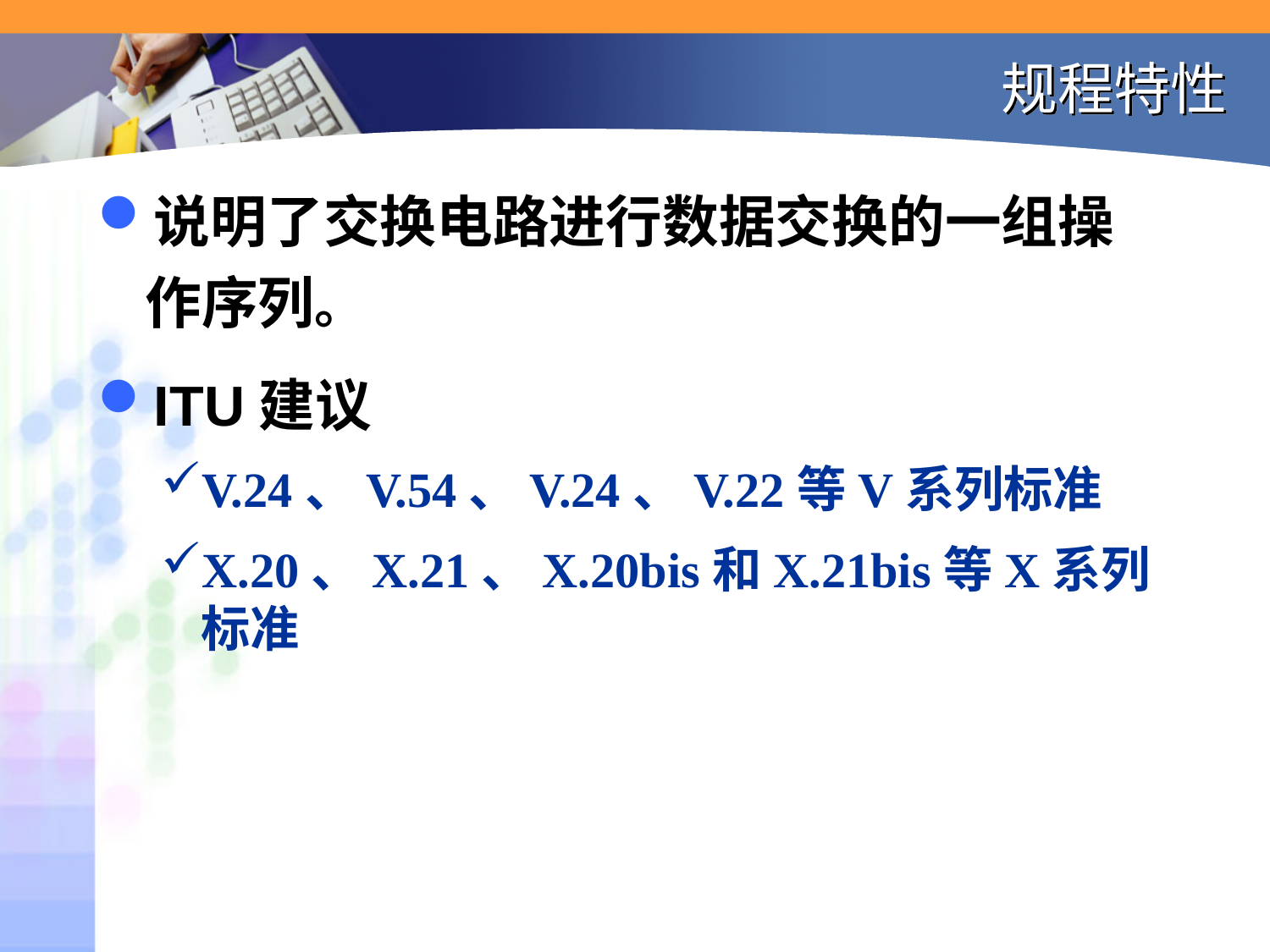

# 规程特性
说明了交换电路进行数据交换的一组操作序列。
ITU建议
V.24、V.54、V.24、V.22等V系列标准
X.20、X.21、X.20bis和X.21bis等X系列标准